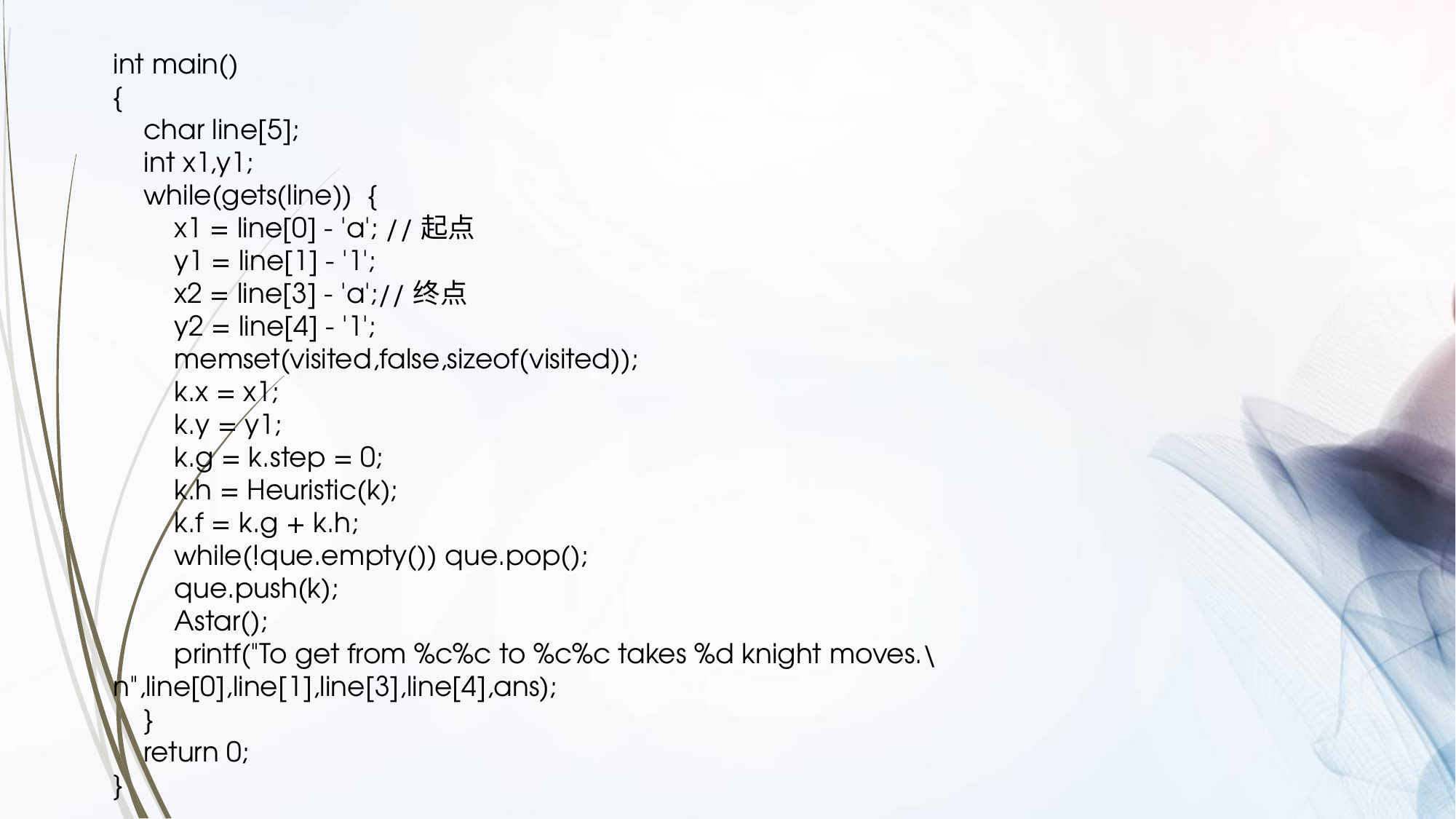

int main()
{
    char line[5];
    int x1,y1;
    while(gets(line))  {
        x1 = line[0] - 'a'; //起点
        y1 = line[1] - '1';
        x2 = line[3] - 'a';//终点
        y2 = line[4] - '1';
        memset(visited,false,sizeof(visited));
        k.x = x1;
        k.y = y1;
        k.g = k.step = 0;
        k.h = Heuristic(k);
        k.f = k.g + k.h;
        while(!que.empty()) que.pop();
        que.push(k);
        Astar();
        printf("To get from %c%c to %c%c takes %d knight moves.\n",line[0],line[1],line[3],line[4],ans);
    }
    return 0;
}